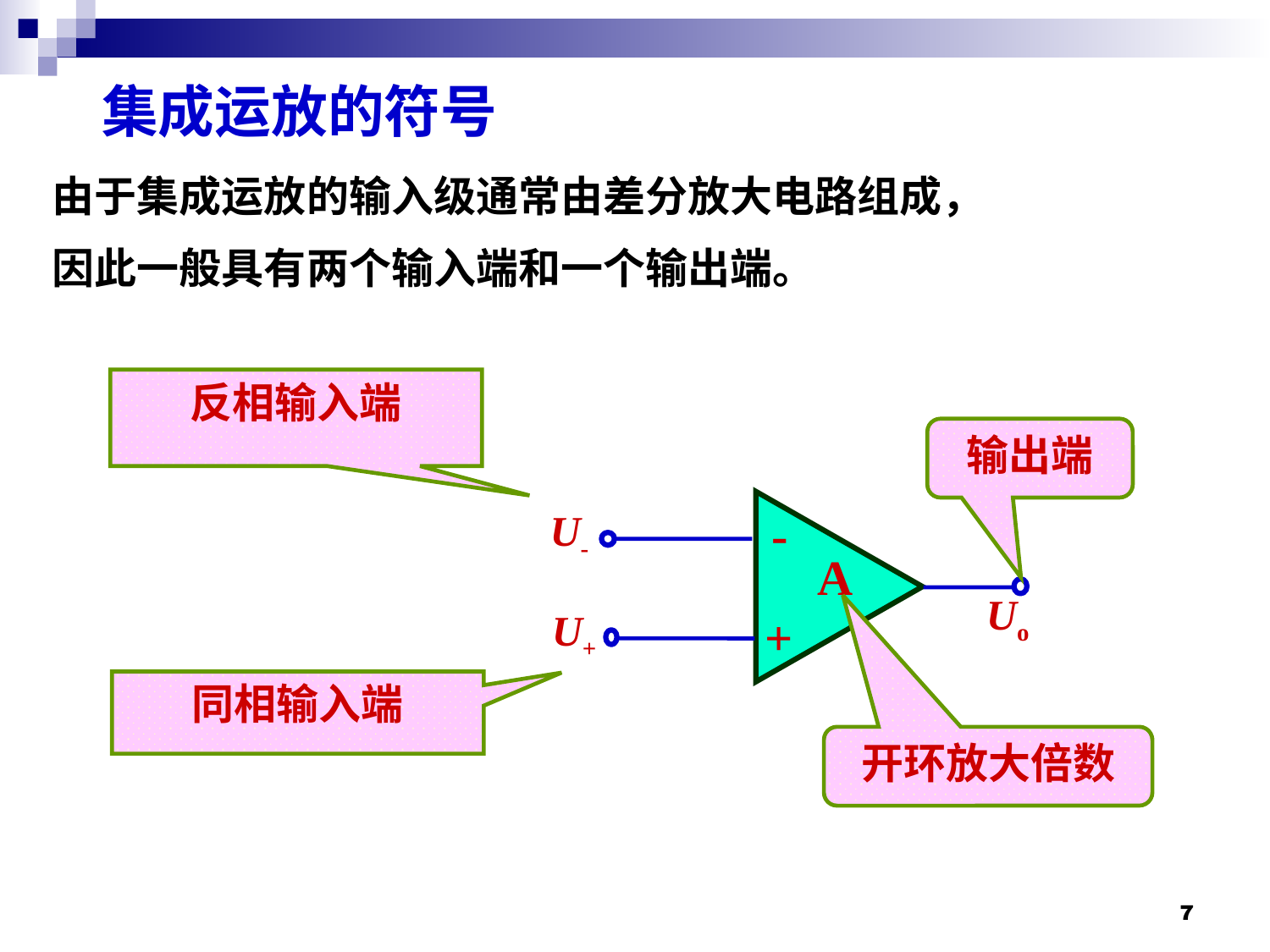

集成运放的符号
由于集成运放的输入级通常由差分放大电路组成，
因此一般具有两个输入端和一个输出端。
反相输入端

输出端
-
U-

A

Uo

U+
+

同相输入端

开环放大倍数
7